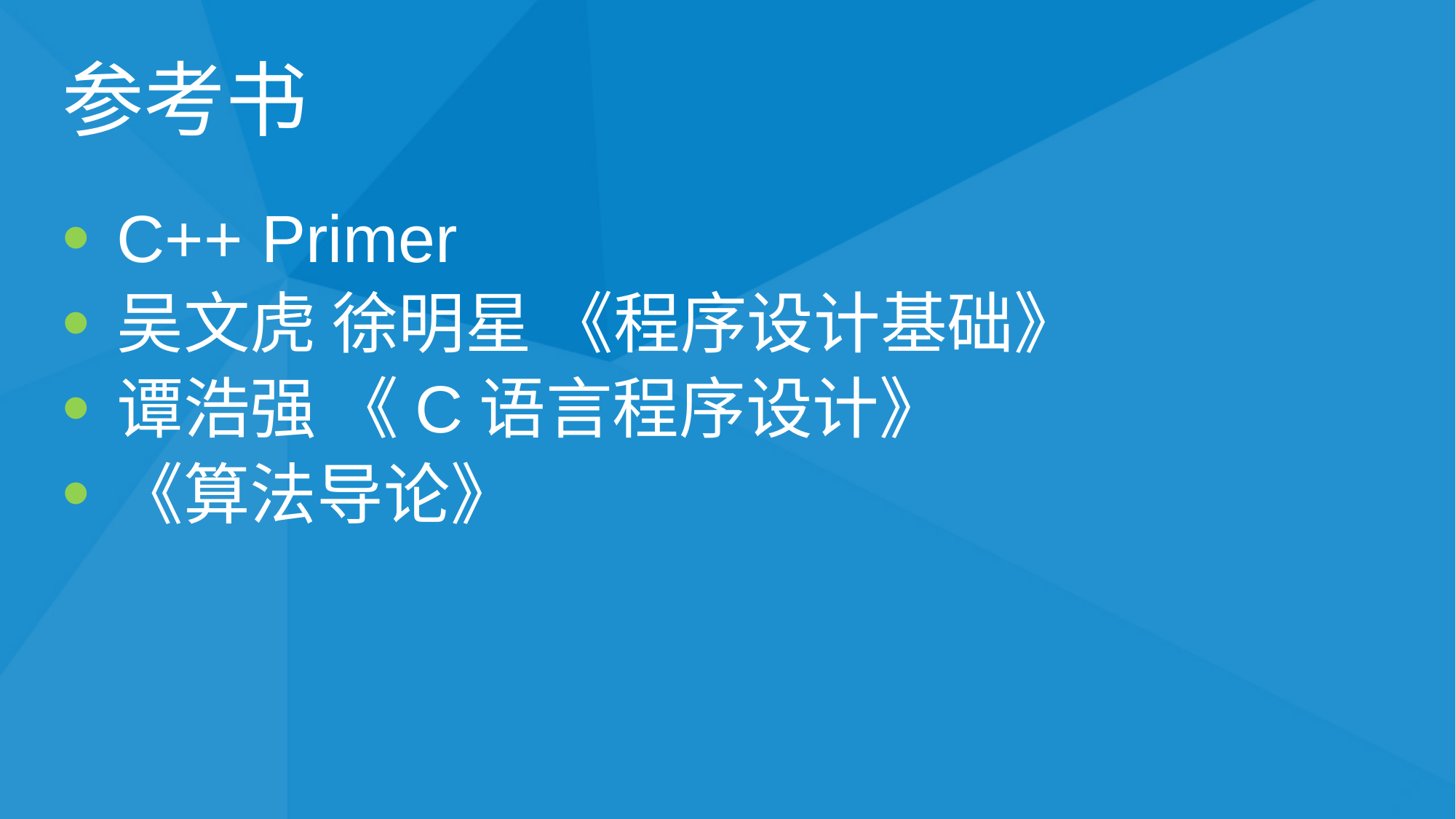

# 参考书
C++ Primer
吴文虎 徐明星 《程序设计基础》
谭浩强 《C语言程序设计》
《算法导论》